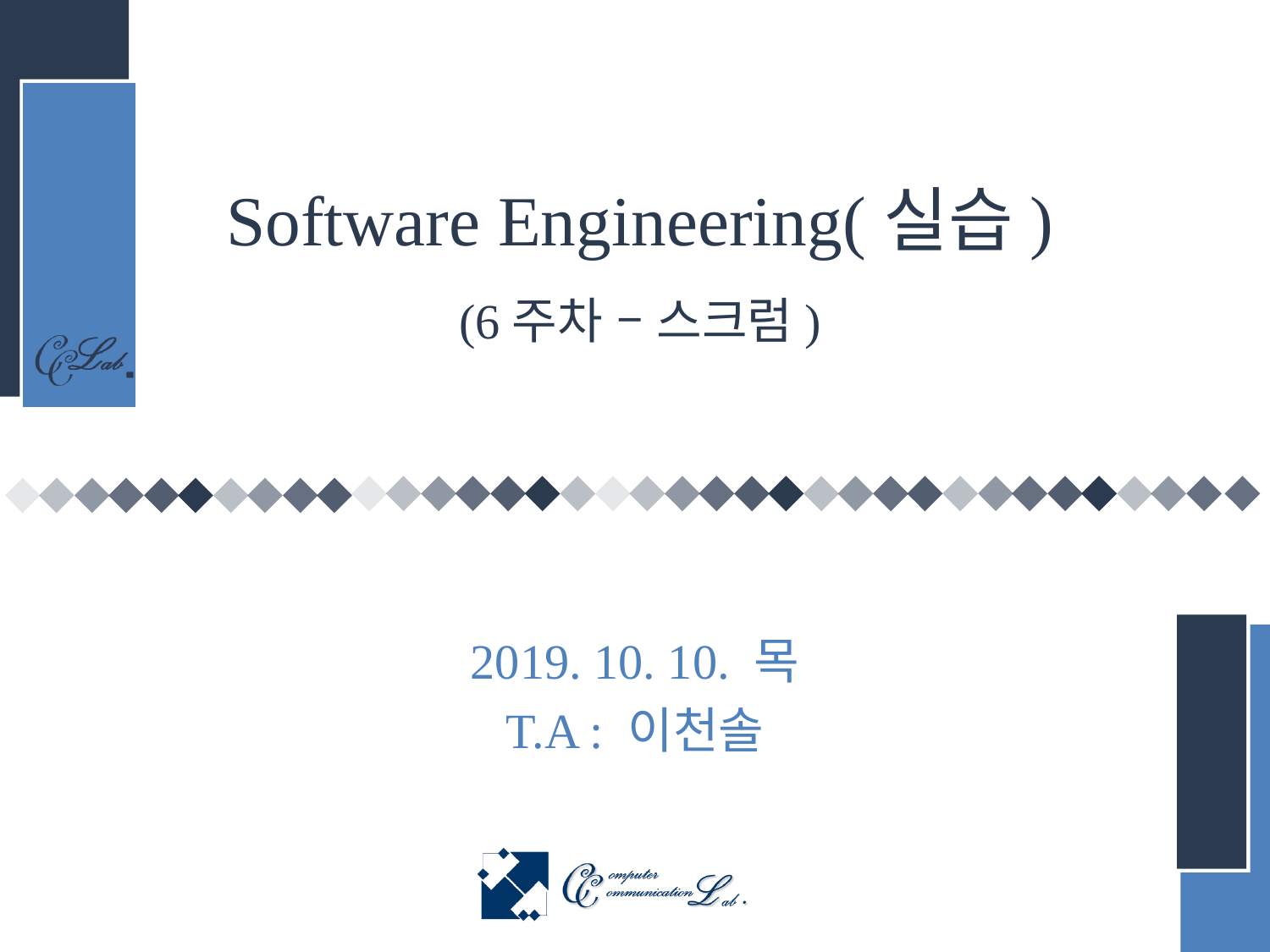

# Software Engineering(실습) (6주차 – 스크럼)
2019. 10. 10. 목
T.A : 이천솔